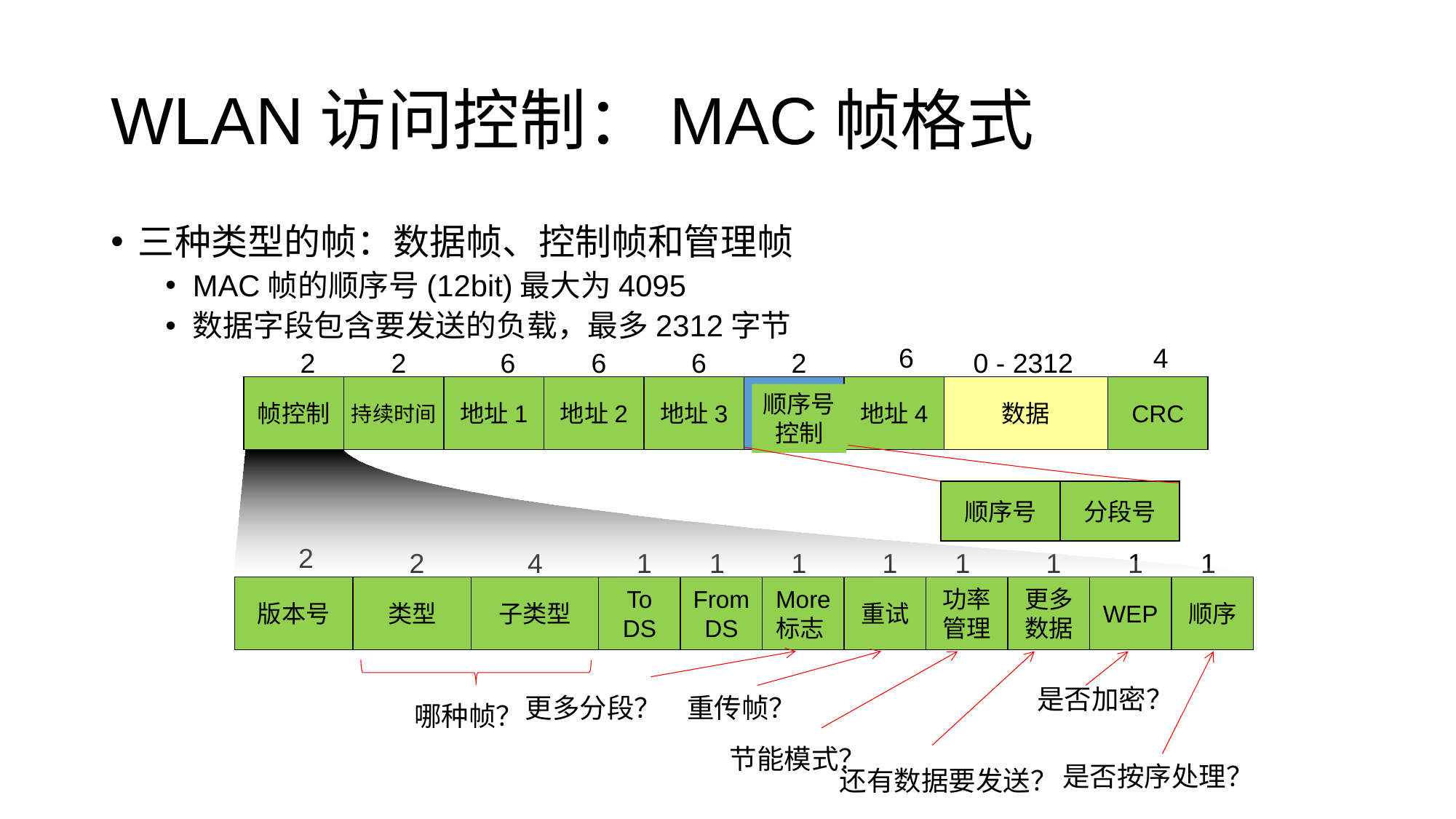

# WLAN访问控制：MAC帧格式
三种类型的帧：数据帧、控制帧和管理帧
MAC帧的顺序号(12bit)最大为4095
数据字段包含要发送的负载，最多2312字节

6
4
2
2
6
6
6
2
0 - 2312
帧控制
持续时间
地址1
地址2
地址3

地址4
数据
CRC
顺序号
控制

2
2
4
1
1
1
1
1
1
1
1
版本号
类型
子类型
To
DS
From
DS
More
标志
重试
功率
管理
更多
数据
WEP
顺序

顺序号
分段号

是否加密？
更多分段？
重传帧？
哪种帧？
节能模式？
是否按序处理？
还有数据要发送？